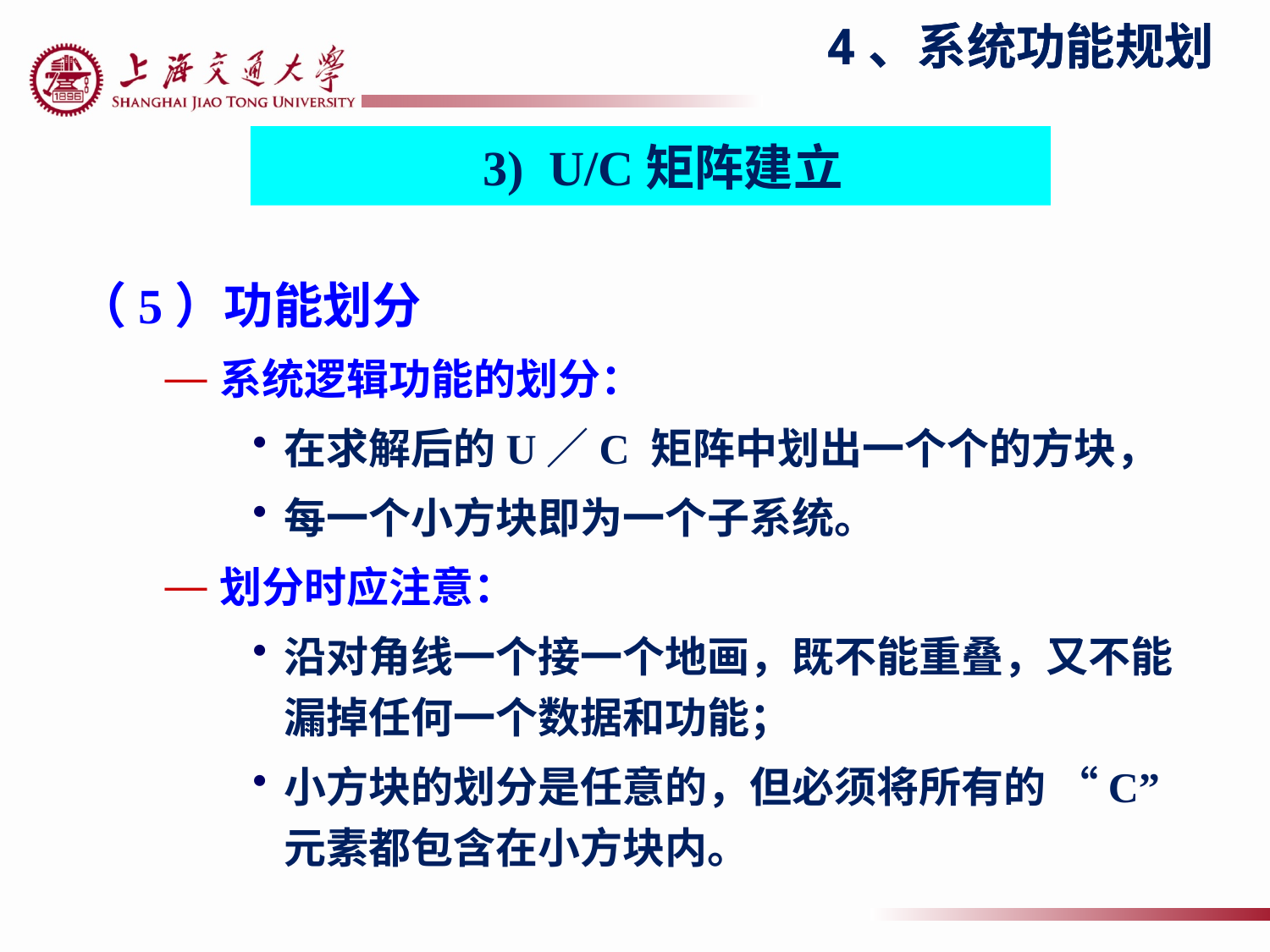

# 4、系统功能规划
4、系统功能规划
  3)  U/C矩阵建立
（5）功能划分
系统逻辑功能的划分：
在求解后的U／C 矩阵中划出一个个的方块，
每一个小方块即为一个子系统。
划分时应注意：
沿对角线一个接一个地画，既不能重叠，又不能漏掉任何一个数据和功能；
小方块的划分是任意的，但必须将所有的 “C” 元素都包含在小方块内。